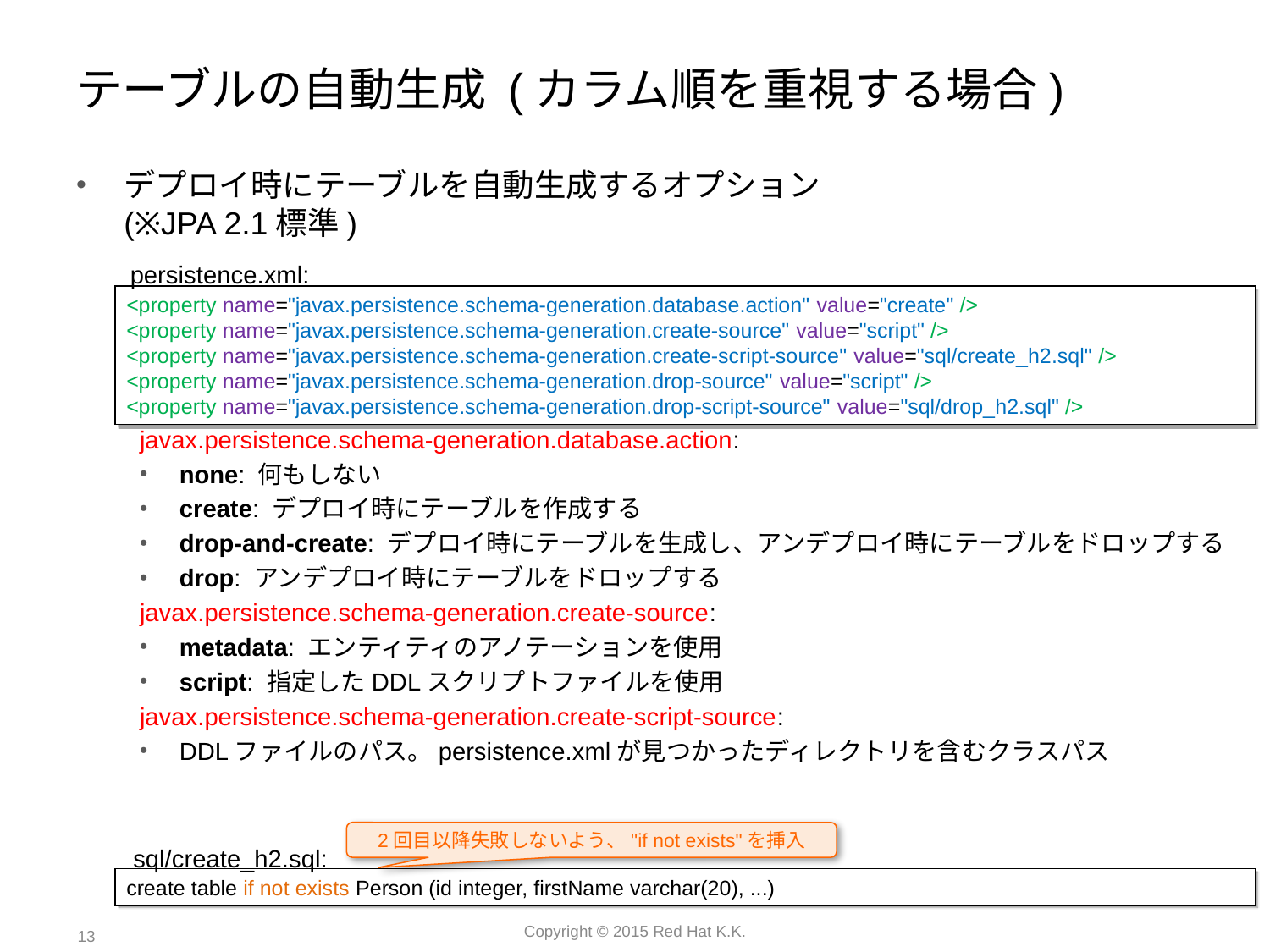

# テーブルの自動生成 (カラム順を重視する場合)
デプロイ時にテーブルを自動生成するオプション
(※JPA 2.1標準)

javax.persistence.schema-generation.database.action:
none: 何もしない
create: デプロイ時にテーブルを作成する
drop-and-create: デプロイ時にテーブルを生成し、アンデプロイ時にテーブルをドロップする
drop: アンデプロイ時にテーブルをドロップする
javax.persistence.schema-generation.create-source:
metadata: エンティティのアノテーションを使用
script: 指定したDDLスクリプトファイルを使用
javax.persistence.schema-generation.create-script-source:
DDLファイルのパス。persistence.xmlが見つかったディレクトリを含むクラスパス

persistence.xml:
<property name="javax.persistence.schema-generation.database.action" value="create" />
<property name="javax.persistence.schema-generation.create-source" value="script" />
<property name="javax.persistence.schema-generation.create-script-source" value="sql/create_h2.sql" />
<property name="javax.persistence.schema-generation.drop-source" value="script" />
<property name="javax.persistence.schema-generation.drop-script-source" value="sql/drop_h2.sql" />
2回目以降失敗しないよう、"if not exists"を挿入
sql/create_h2.sql:
create table if not exists Person (id integer, firstName varchar(20), ...)
13
Copyright © 2015 Red Hat K.K.